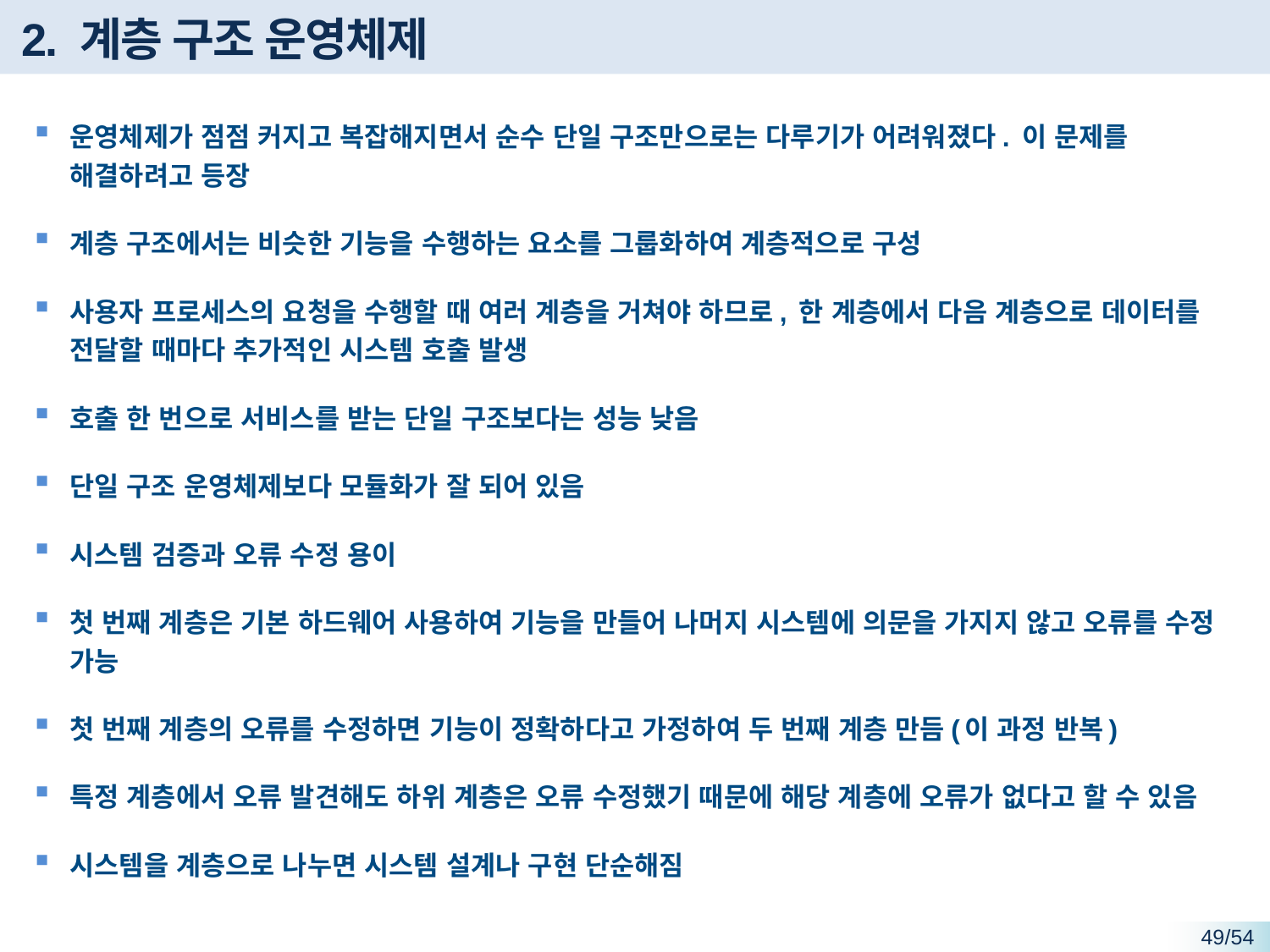

# 2. 계층 구조 운영체제
운영체제가 점점 커지고 복잡해지면서 순수 단일 구조만으로는 다루기가 어려워졌다. 이 문제를 해결하려고 등장

계층 구조에서는 비슷한 기능을 수행하는 요소를 그룹화하여 계층적으로 구성

사용자 프로세스의 요청을 수행할 때 여러 계층을 거쳐야 하므로, 한 계층에서 다음 계층으로 데이터를 전달할 때마다 추가적인 시스템 호출 발생

호출 한 번으로 서비스를 받는 단일 구조보다는 성능 낮음

단일 구조 운영체제보다 모듈화가 잘 되어 있음

시스템 검증과 오류 수정 용이

첫 번째 계층은 기본 하드웨어 사용하여 기능을 만들어 나머지 시스템에 의문을 가지지 않고 오류를 수정 가능

첫 번째 계층의 오류를 수정하면 기능이 정확하다고 가정하여 두 번째 계층 만듬(이 과정 반복)

특정 계층에서 오류 발견해도 하위 계층은 오류 수정했기 때문에 해당 계층에 오류가 없다고 할 수 있음

시스템을 계층으로 나누면 시스템 설계나 구현 단순해짐